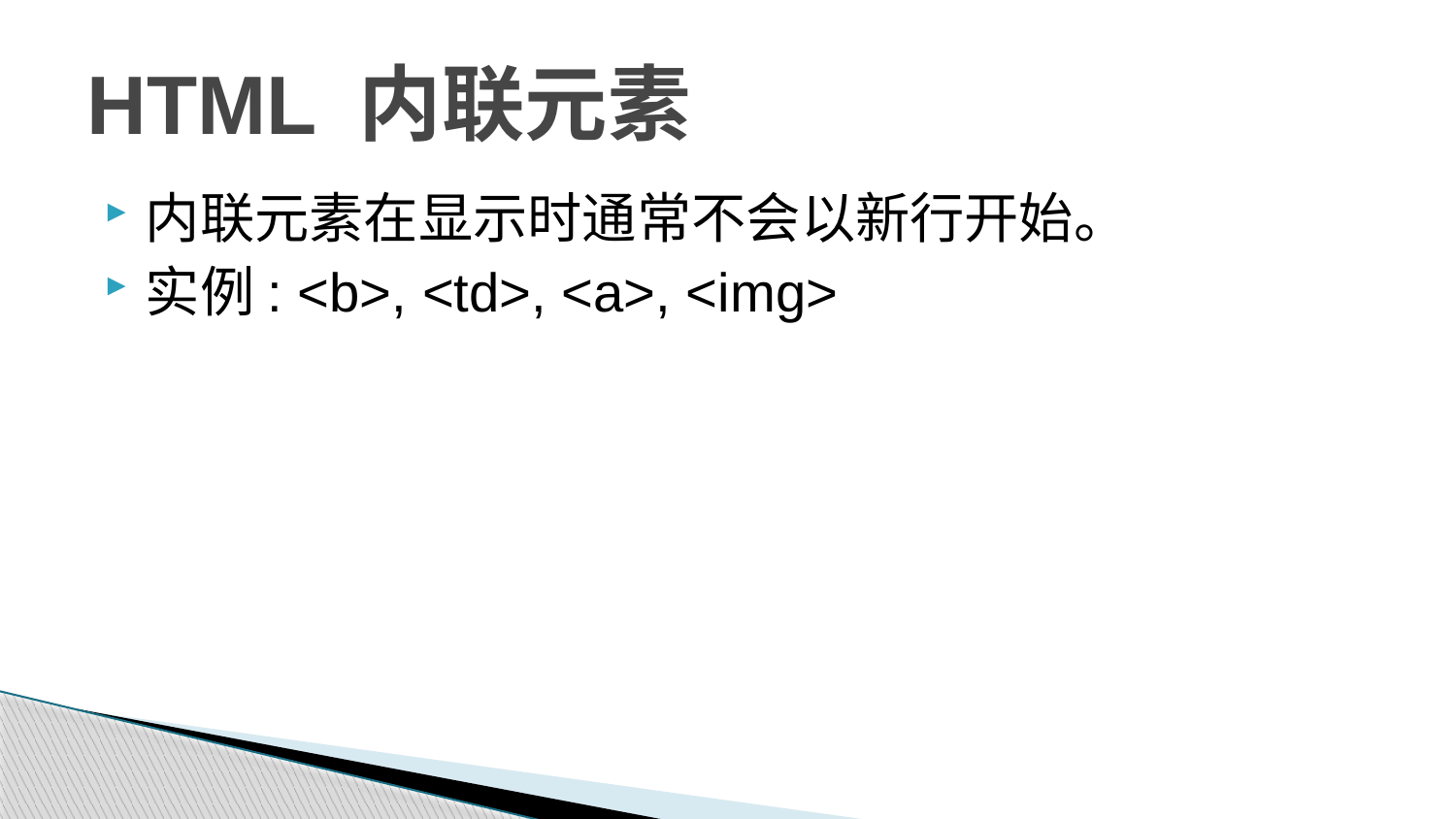

# HTML 内联元素
内联元素在显示时通常不会以新行开始。
实例: <b>, <td>, <a>, <img>